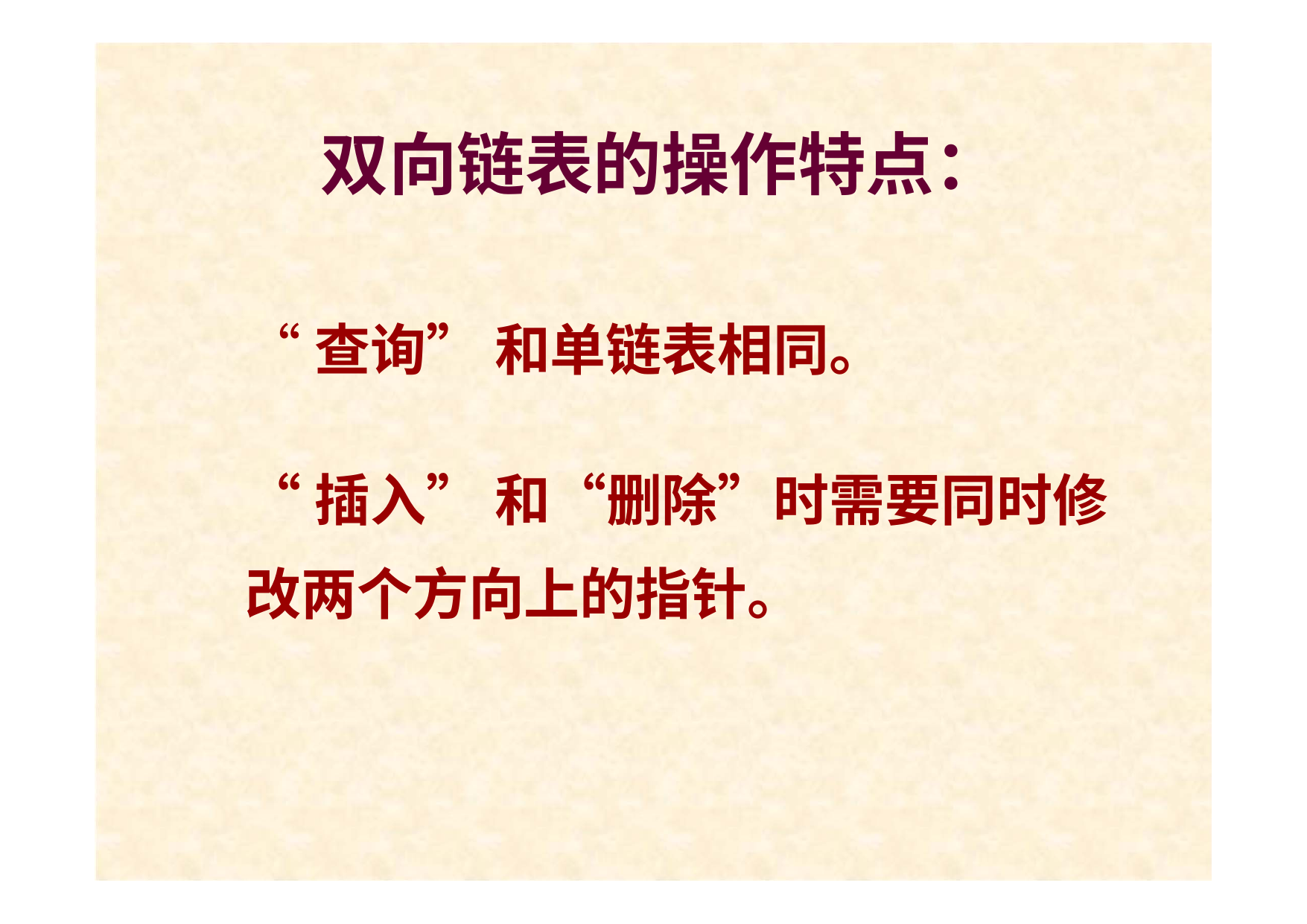

# 双向链表的操作特点：
“查询” 和单链表相同。

“插入” 和“删除”时需要同时修 改两个方向上的指针。